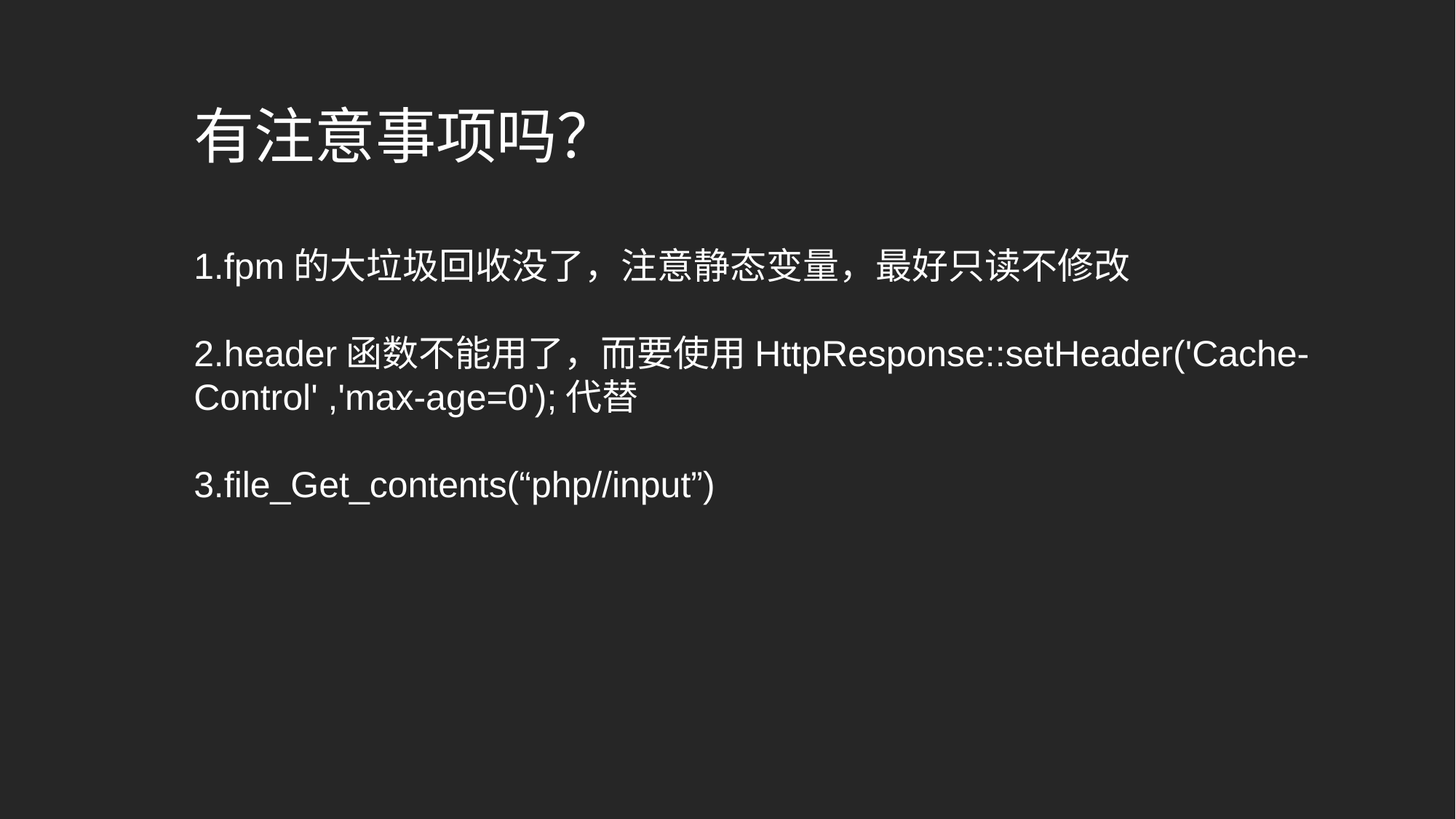

有注意事项吗？

1.fpm的大垃圾回收没了，注意静态变量，最好只读不修改

2.header函数不能用了，而要使用HttpResponse::setHeader('Cache-Control' ,'max-age=0');代替

3.file_Get_contents(“php//input”)